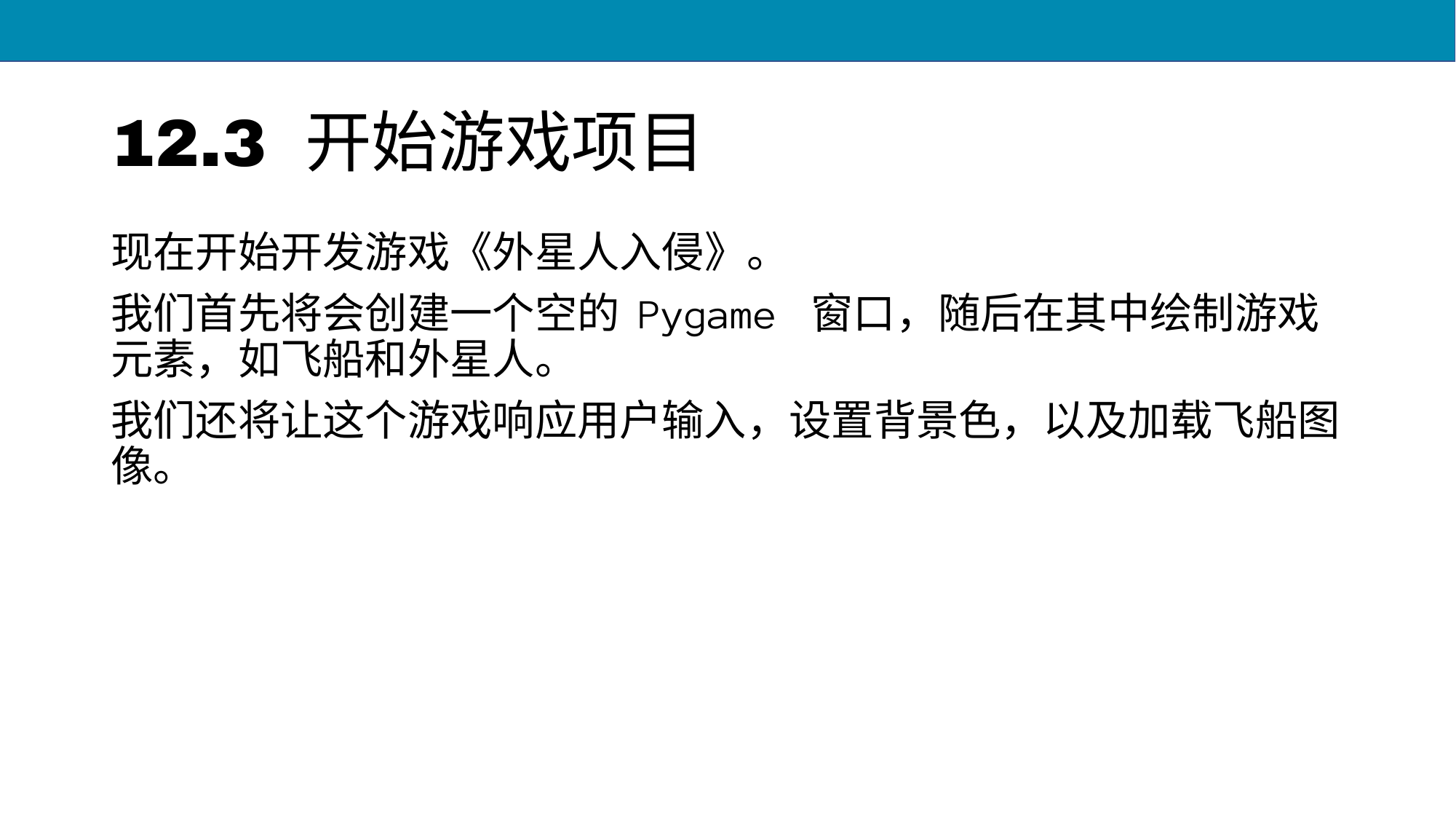

# 12.3 开始游戏项目
现在开始开发游戏《外星人入侵》。
我们首先将会创建一个空的 Pygame 窗口，随后在其中绘制游戏元素，如飞船和外星人。
我们还将让这个游戏响应用户输入，设置背景色，以及加载飞船图像。